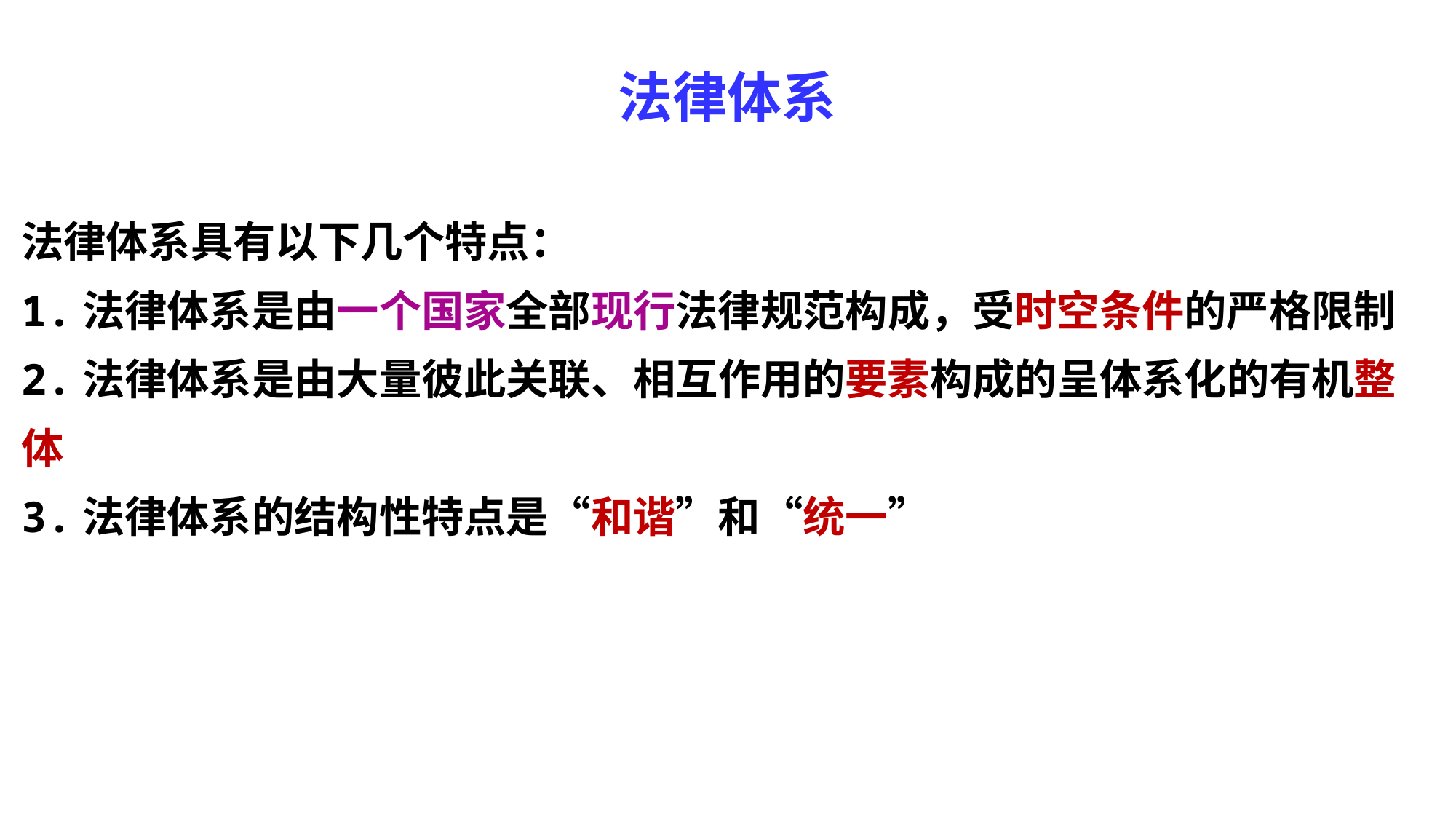

法律体系

法律体系具有以下几个特点：
1.法律体系是由一个国家全部现行法律规范构成，受时空条件的严格限制
2.法律体系是由大量彼此关联、相互作用的要素构成的呈体系化的有机整体
3.法律体系的结构性特点是“和谐”和“统一”